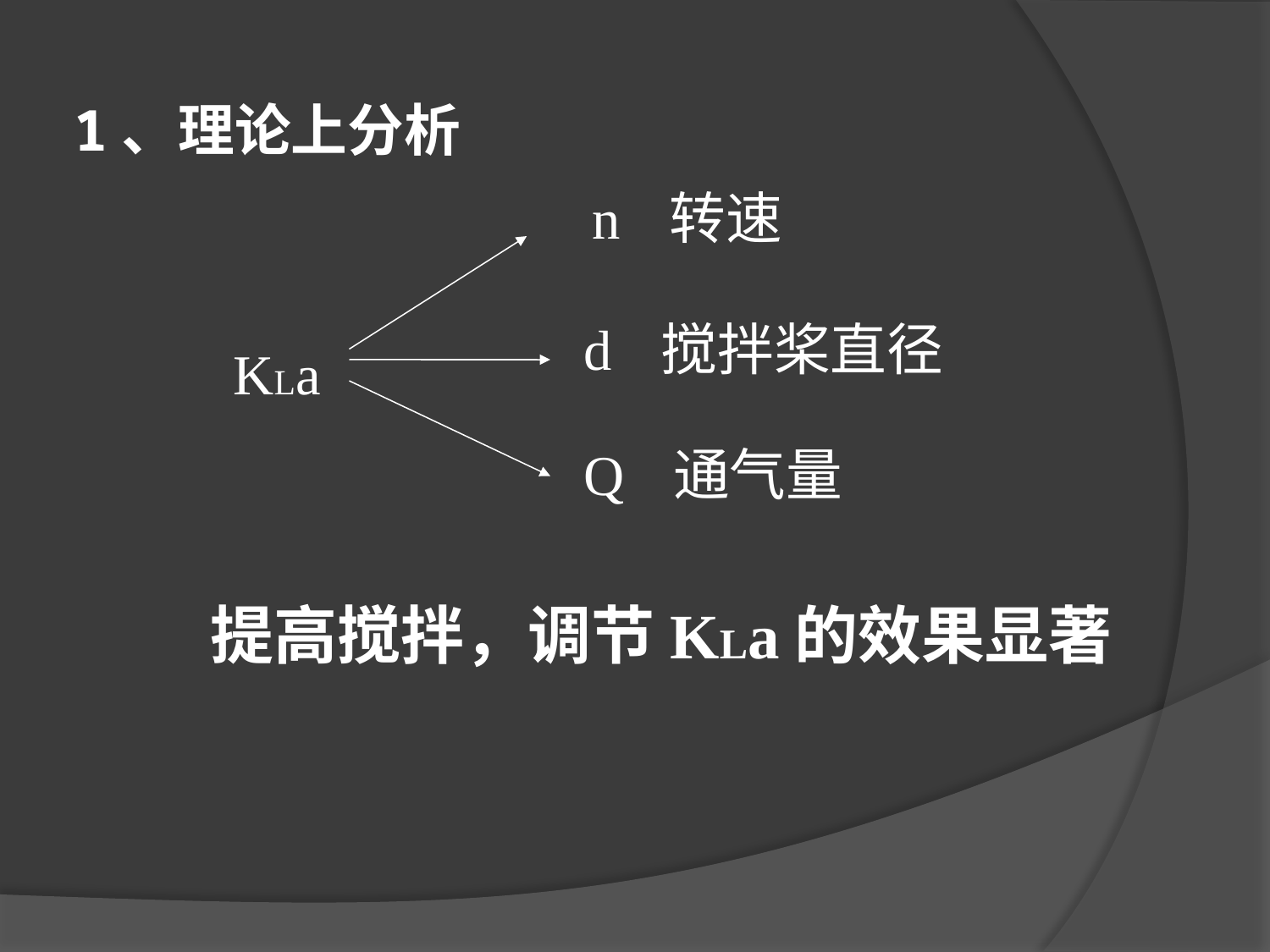

1、理论上分析
n  转速

d  搅拌桨直径
KLa

Q  通气量
提高搅拌，调节KLa的效果显著